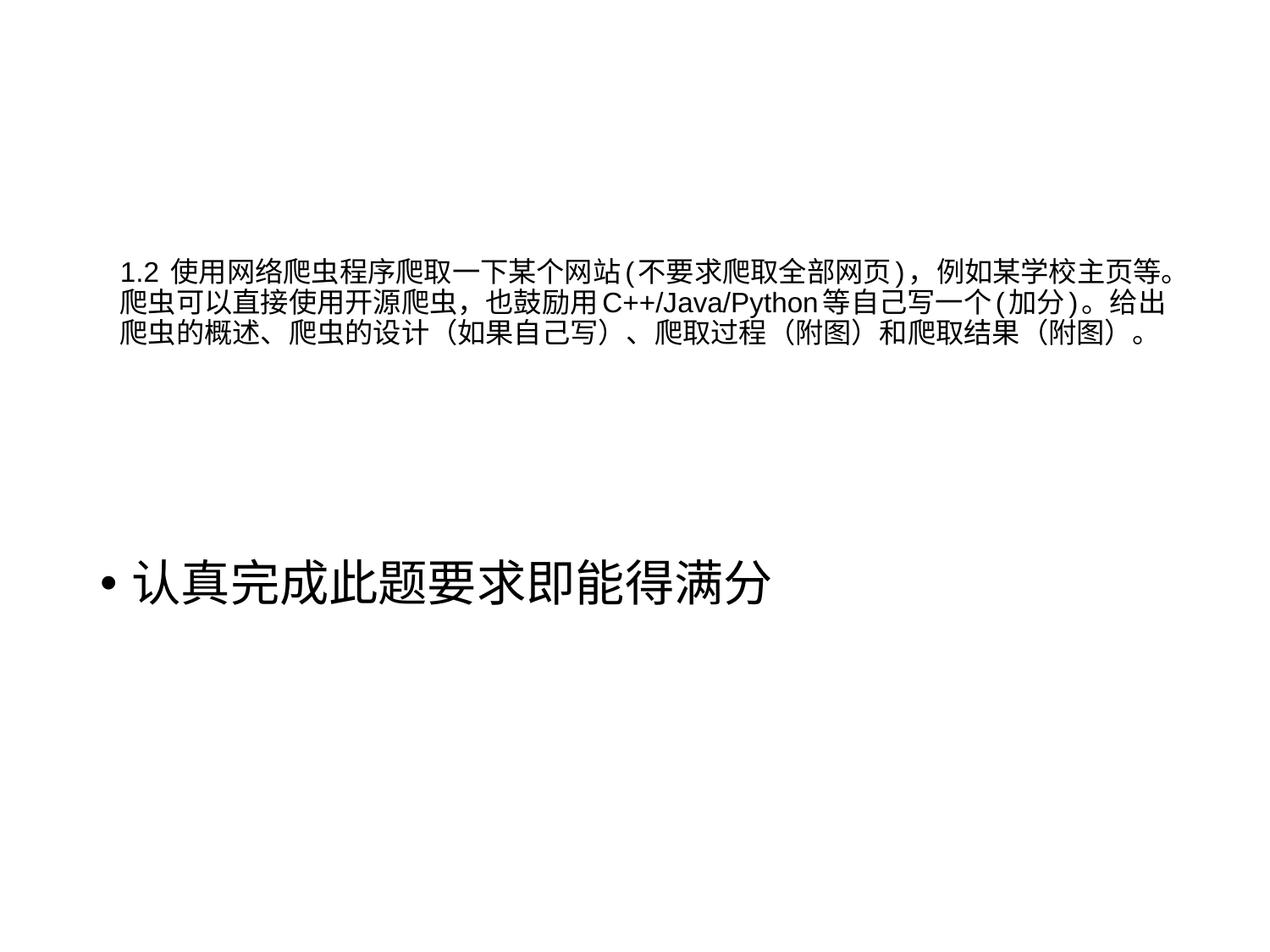

# 1.2 使用网络爬虫程序爬取一下某个网站(不要求爬取全部网页)，例如某学校主页等。爬虫可以直接使用开源爬虫，也鼓励用C++/Java/Python等自己写一个(加分)。给出爬虫的概述、爬虫的设计（如果自己写）、爬取过程（附图）和爬取结果（附图）。
认真完成此题要求即能得满分